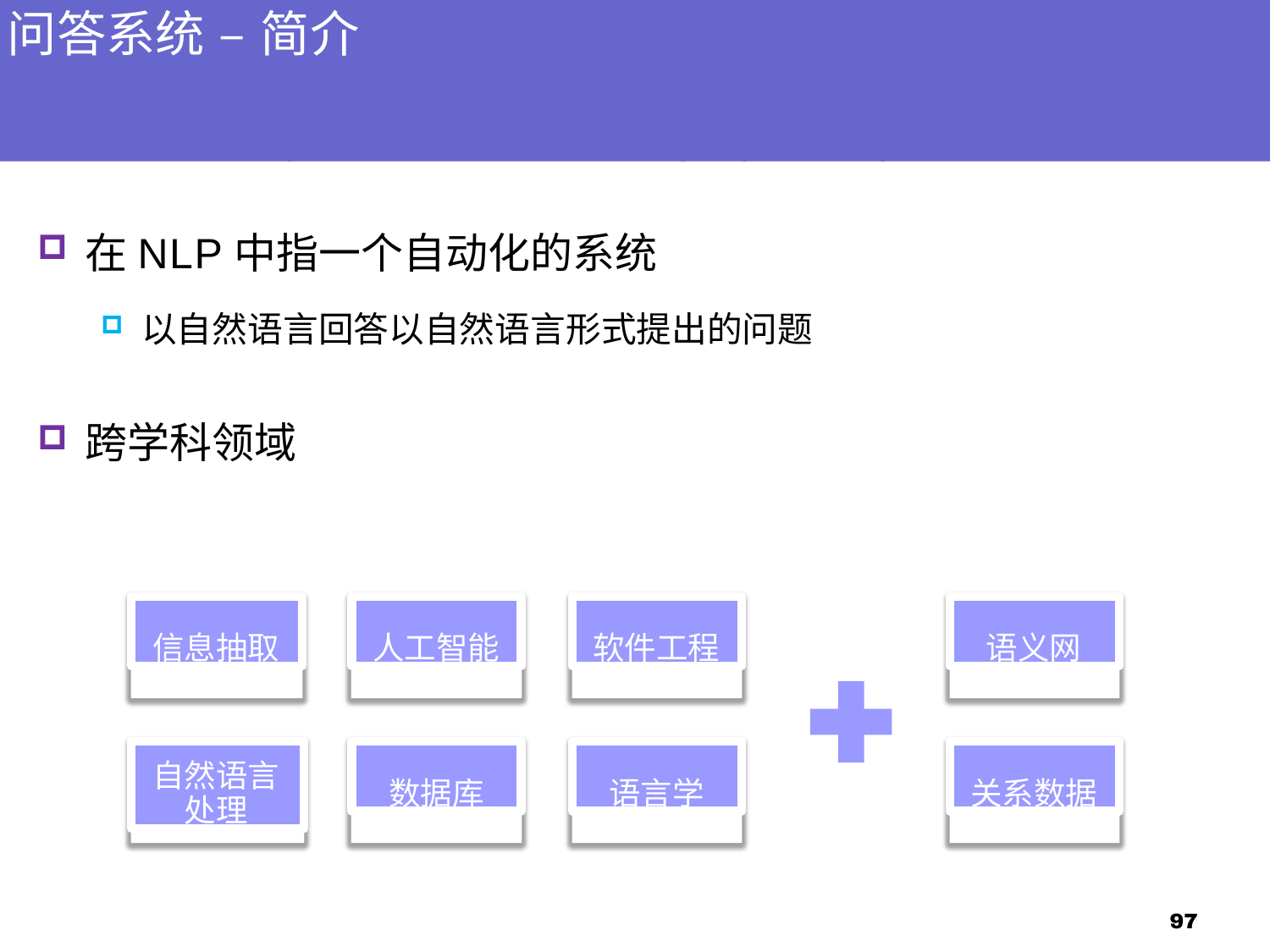

# 问答系统 – 简介
问答系统 (Question Answering Systems)

在NLP中指一个自动化的系统
以自然语言回答以自然语言形式提出的问题

跨学科领域

信息抽取

人工智能

软件工程

语义网

自然语言 处理

数据库

语言学

关系数据
97